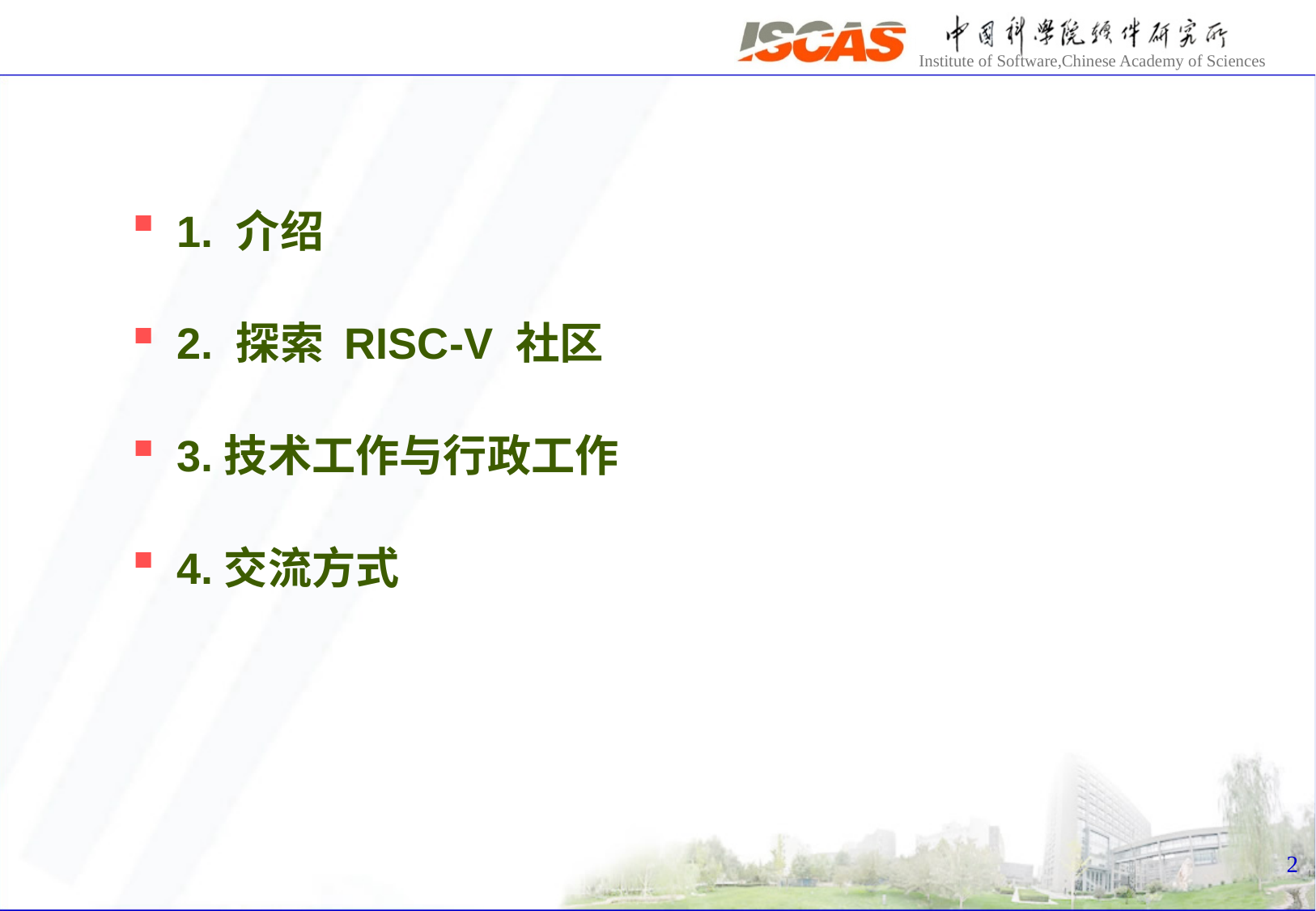

1. 介绍

2. 探索 RISC-V 社区

3.技术工作与行政工作

4.交流方式

2